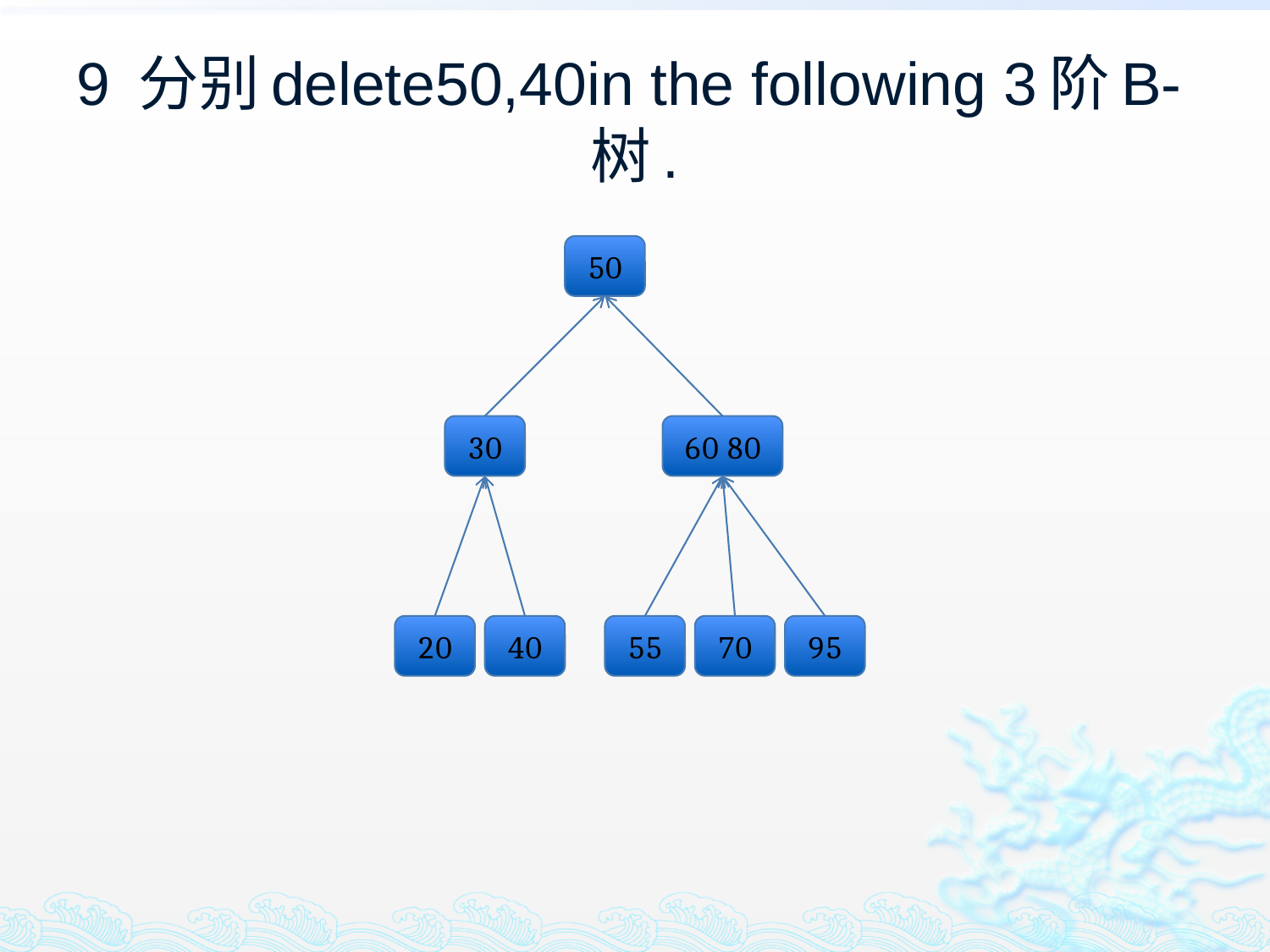

# 9 分别delete50,40in the following 3阶B-树.
50
30
60 80
20
40
55
70
95